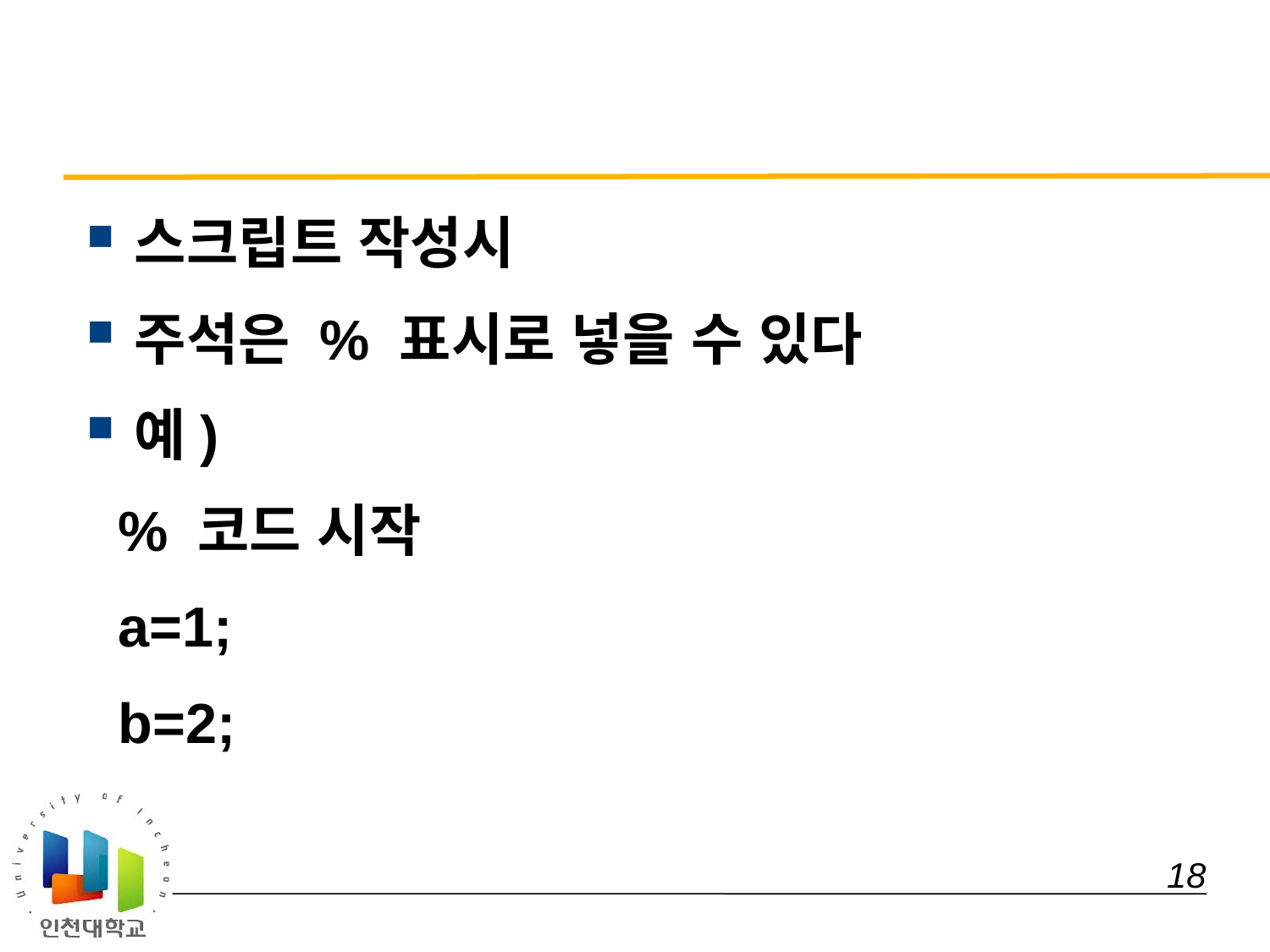

#
스크립트 작성시
주석은 % 표시로 넣을 수 있다
예)
  % 코드 시작
  a=1;
  b=2;

 18